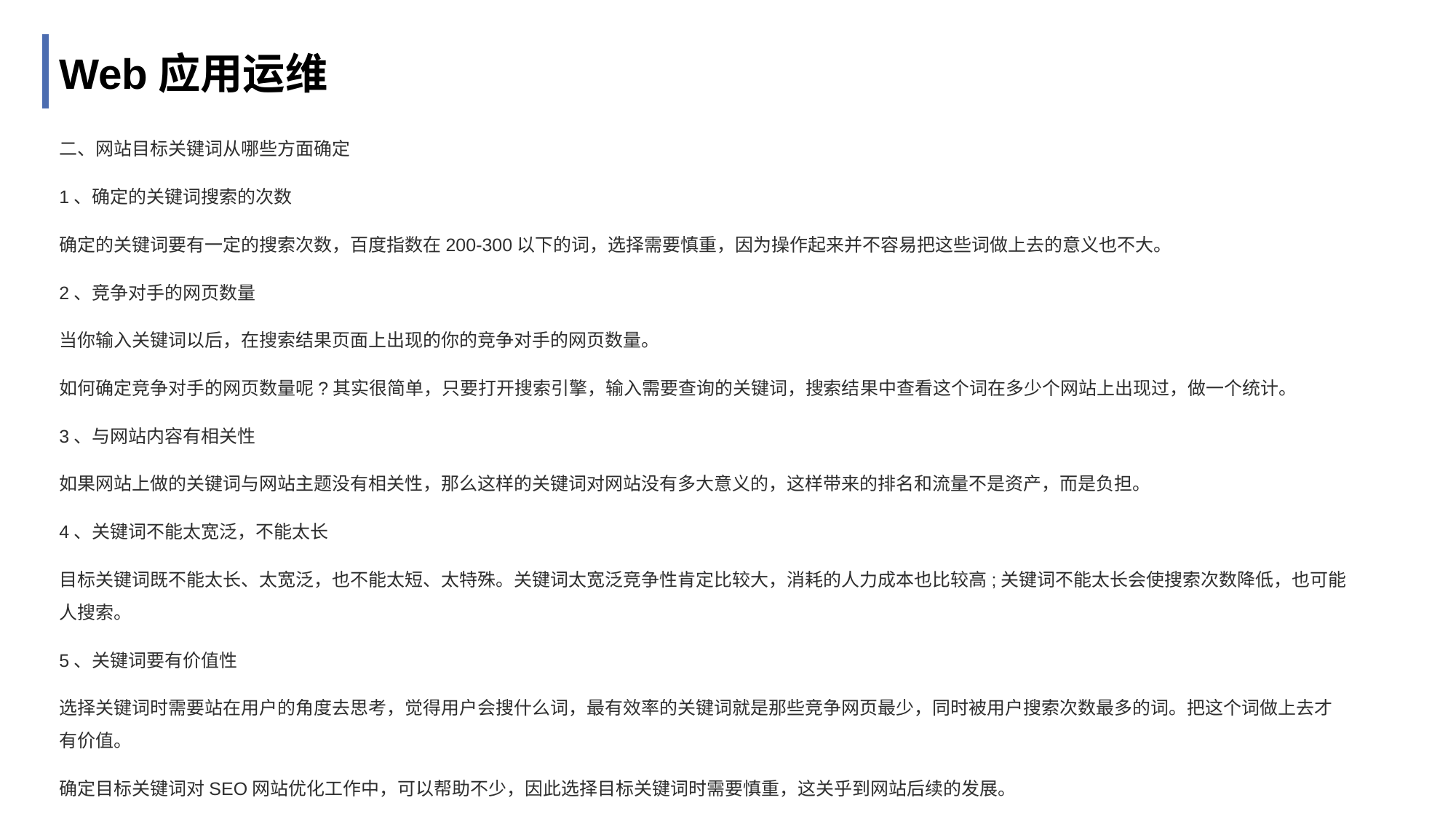

Web应用运维
二、网站目标关键词从哪些方面确定
1、确定的关键词搜索的次数
确定的关键词要有一定的搜索次数，百度指数在200-300以下的词，选择需要慎重，因为操作起来并不容易把这些词做上去的意义也不大。
2、竞争对手的网页数量
当你输入关键词以后，在搜索结果页面上出现的你的竞争对手的网页数量。
如何确定竞争对手的网页数量呢?其实很简单，只要打开搜索引擎，输入需要查询的关键词，搜索结果中查看这个词在多少个网站上出现过，做一个统计。
3、与网站内容有相关性
如果网站上做的关键词与网站主题没有相关性，那么这样的关键词对网站没有多大意义的，这样带来的排名和流量不是资产，而是负担。
4、关键词不能太宽泛，不能太长
目标关键词既不能太长、太宽泛，也不能太短、太特殊。关键词太宽泛竞争性肯定比较大，消耗的人力成本也比较高;关键词不能太长会使搜索次数降低，也可能人搜索。
5、关键词要有价值性
选择关键词时需要站在用户的角度去思考，觉得用户会搜什么词，最有效率的关键词就是那些竞争网页最少，同时被用户搜索次数最多的词。把这个词做上去才有价值。
确定目标关键词对SEO网站优化工作中，可以帮助不少，因此选择目标关键词时需要慎重，这关乎到网站后续的发展。